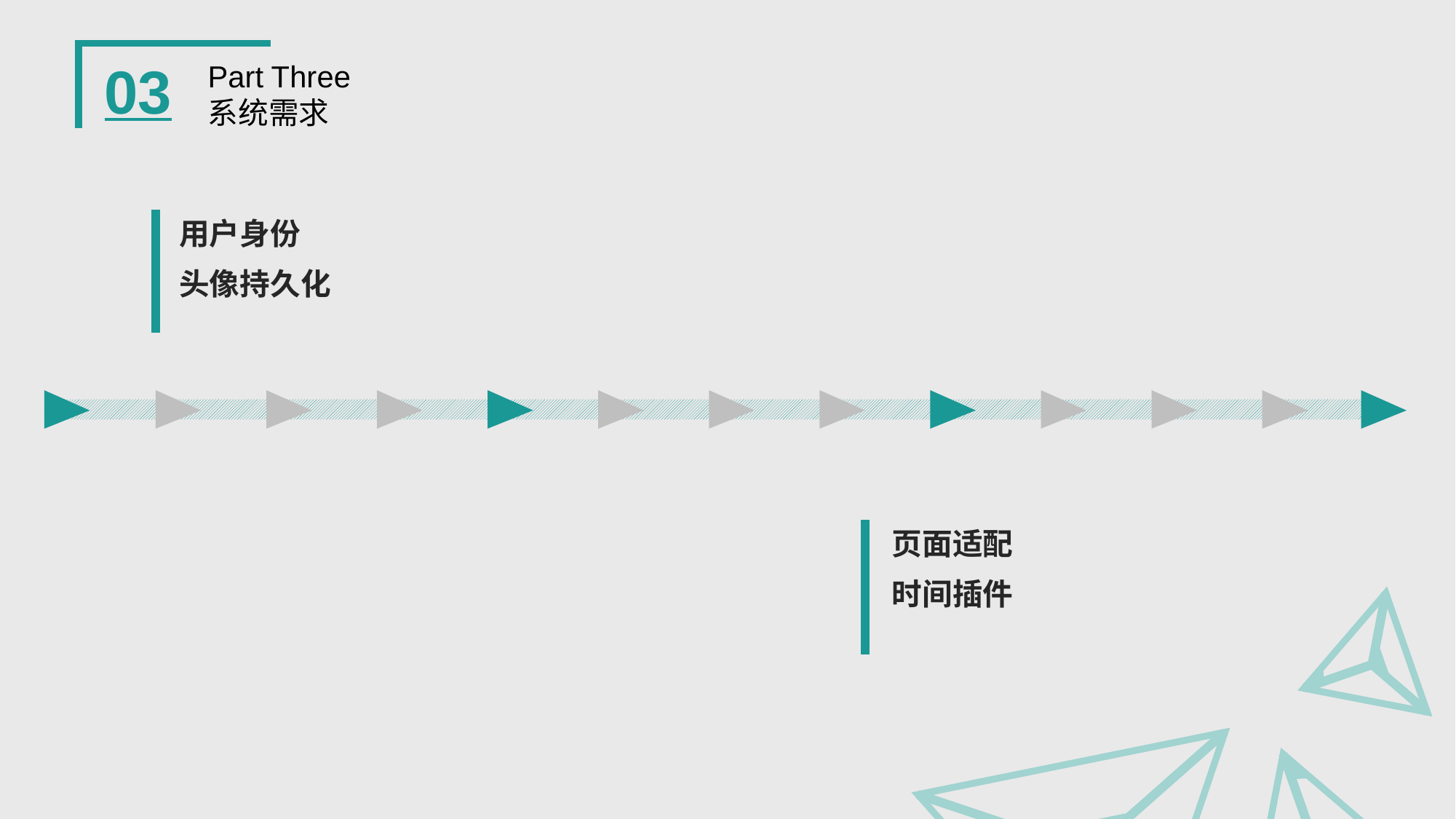

03
Part Three
系统需求
用户身份
头像持久化

页面适配
时间插件